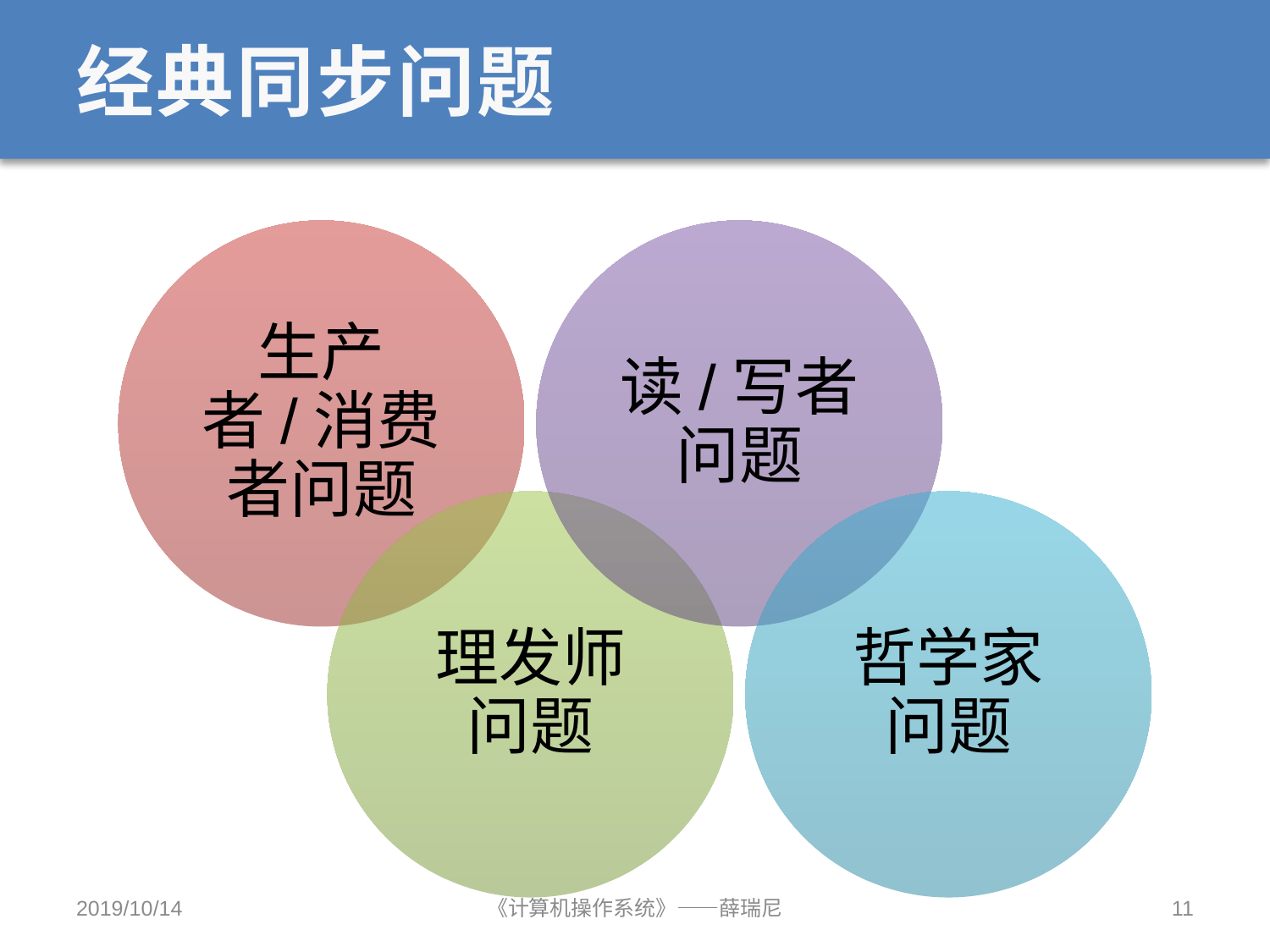

# 经典同步问题
生产者/消费者问题
理发师问题
读/写者问题
哲学家问题
2019/10/14
《计算机操作系统》——薛瑞尼
11